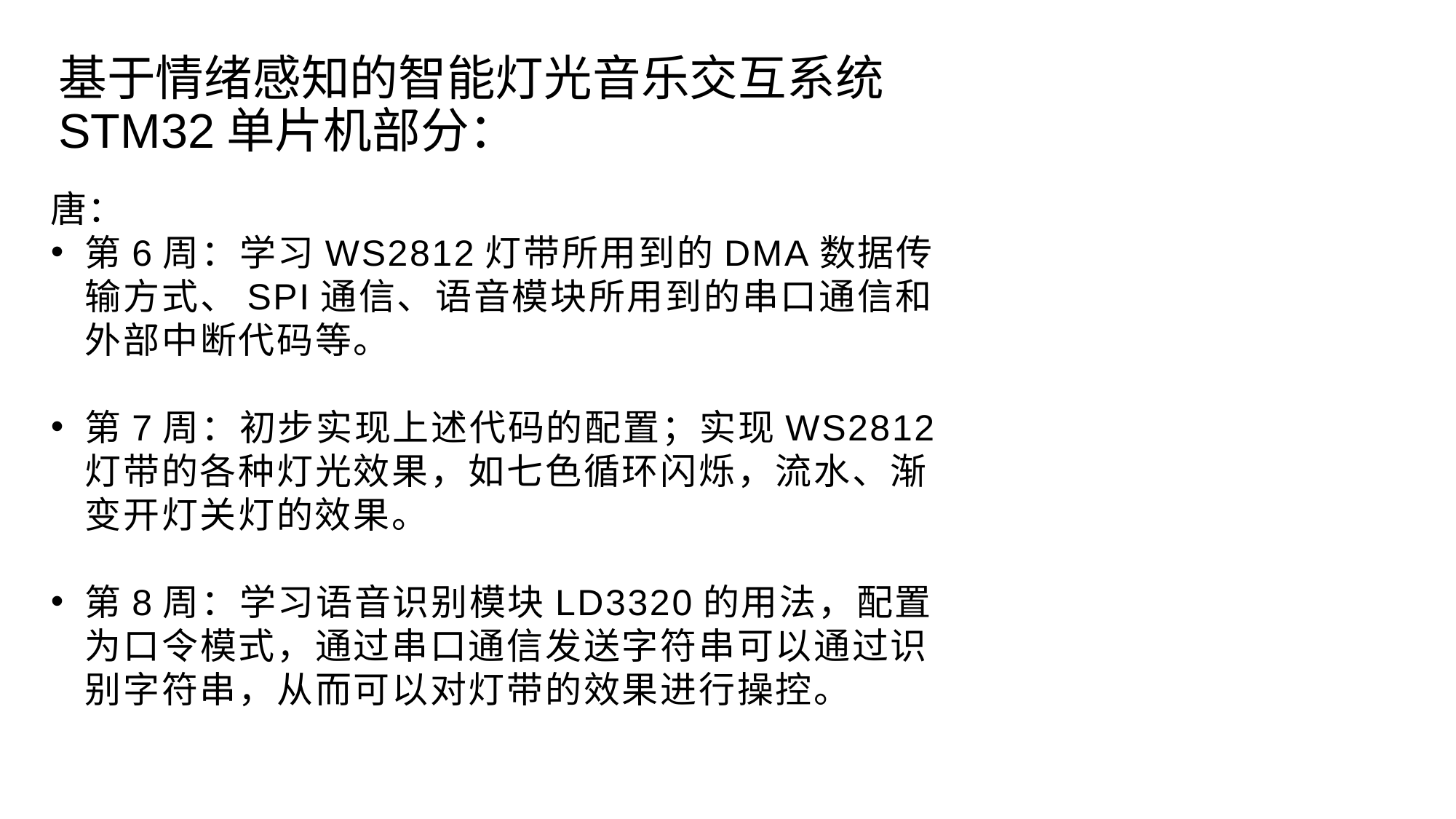

# 基于情绪感知的智能灯光音乐交互系统 STM32单片机部分：
唐：
第6周：学习WS2812灯带所用到的DMA数据传输方式、SPI通信、语音模块所用到的串口通信和外部中断代码等。

第7周：初步实现上述代码的配置；实现WS2812灯带的各种灯光效果，如七色循环闪烁，流水、渐变开灯关灯的效果。

第8周：学习语音识别模块LD3320的用法，配置为口令模式，通过串口通信发送字符串可以通过识别字符串，从而可以对灯带的效果进行操控。